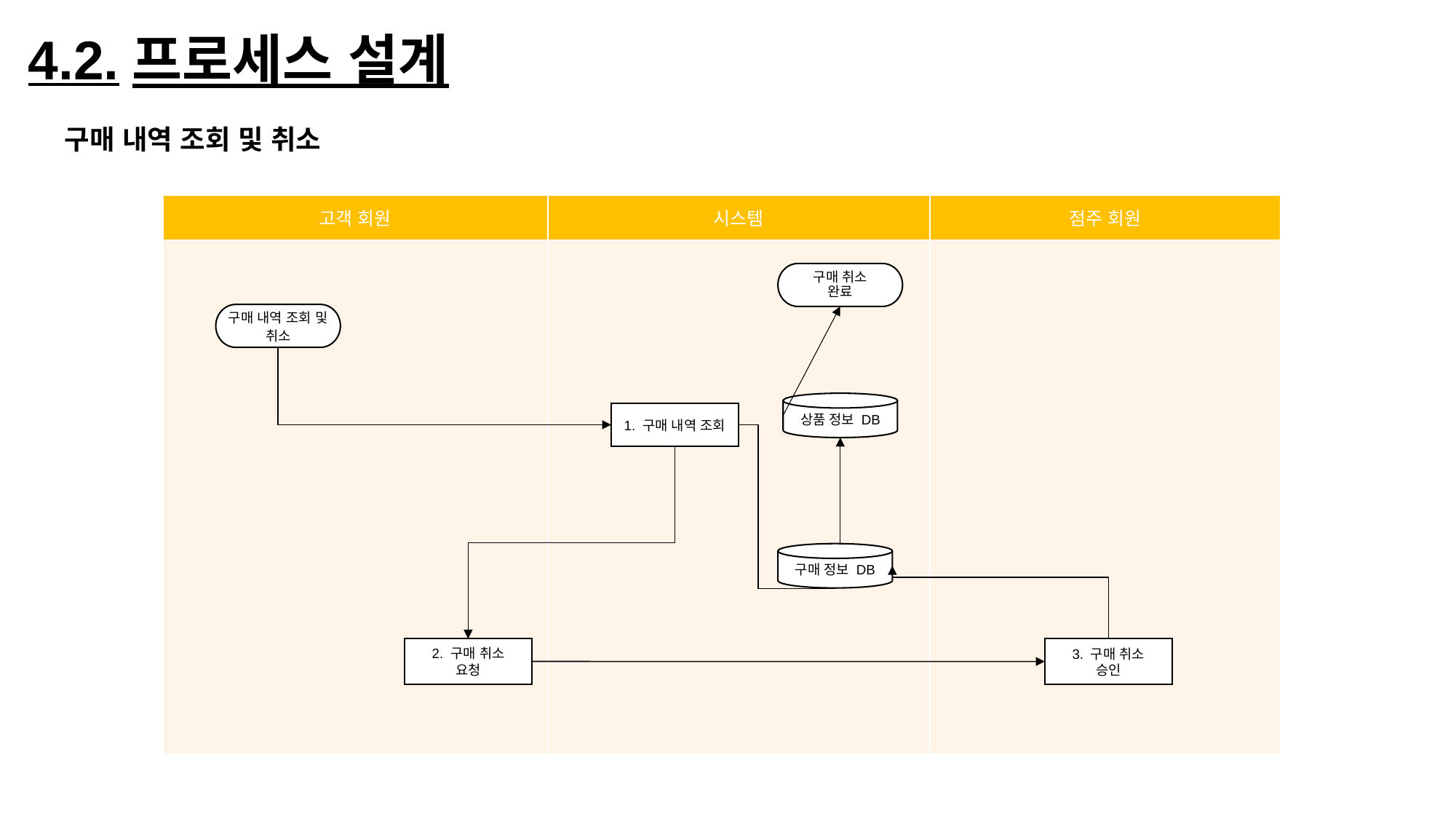

4.2.프로세스 설계
구매 내역 조회 및 취소
| 고객 회원 | 시스템 | 점주 회원 |
| --- | --- | --- |
|  |  |  |
구매 취소
완료
구매 내역 조회 및 취소
상품 정보 DB
1. 구매 내역 조회
구매 정보 DB
2. 구매 취소
요청
3. 구매 취소
승인